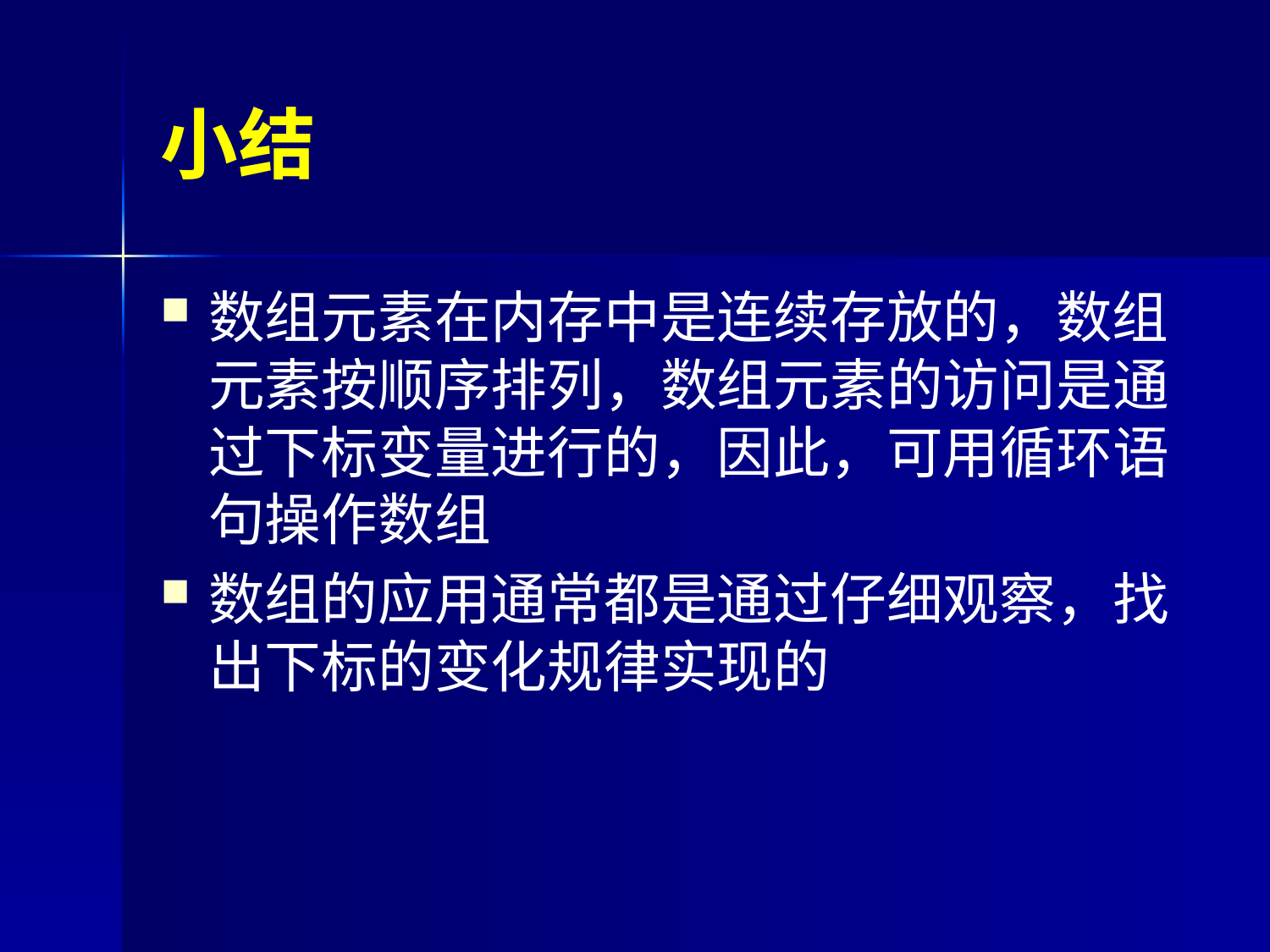

# 小结
数组元素在内存中是连续存放的，数组元素按顺序排列，数组元素的访问是通过下标变量进行的，因此，可用循环语句操作数组
数组的应用通常都是通过仔细观察，找出下标的变化规律实现的